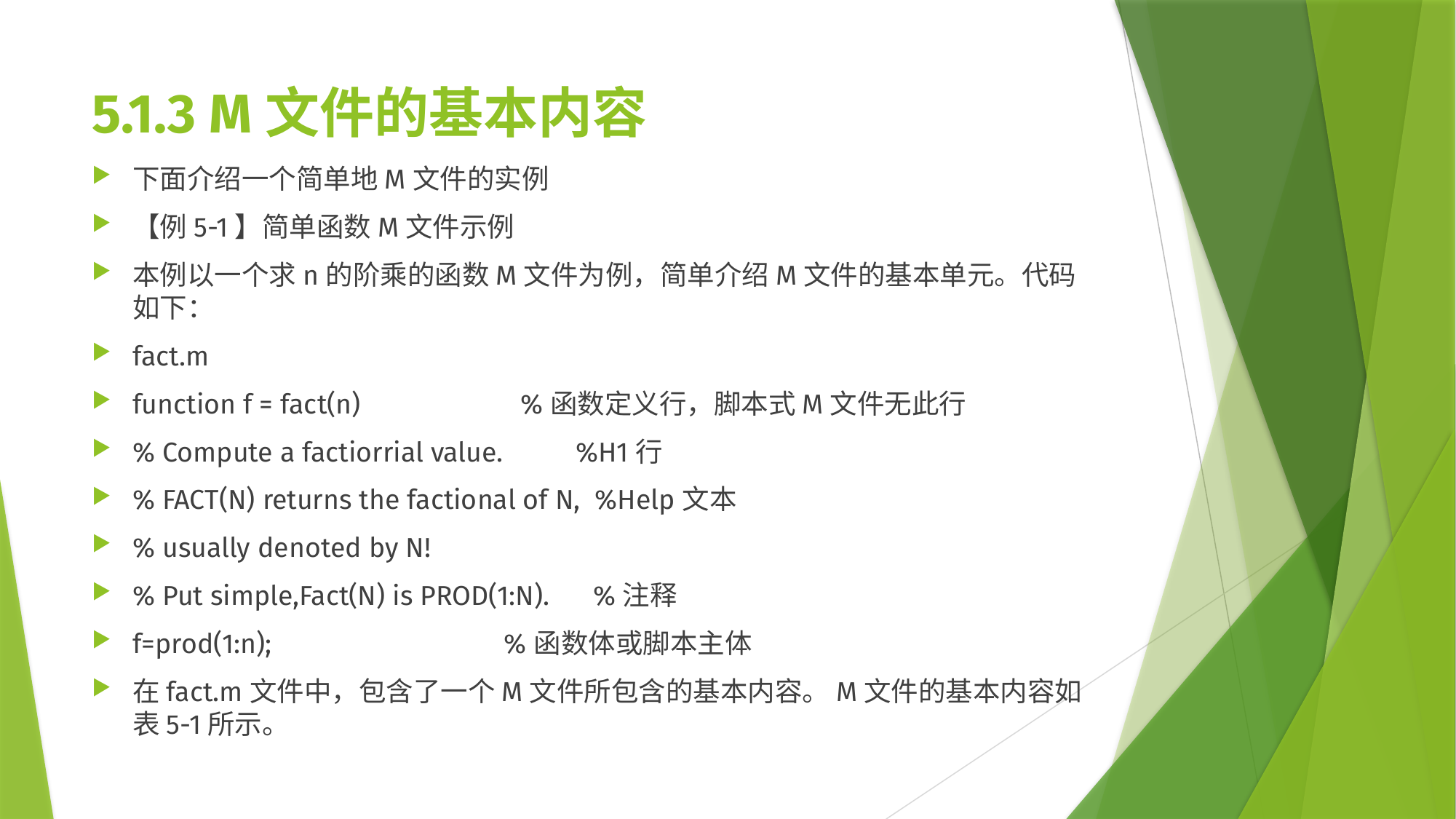

# 5.1.3 M文件的基本内容
下面介绍一个简单地M文件的实例
【例5-1】简单函数M文件示例
本例以一个求n的阶乘的函数M文件为例，简单介绍M文件的基本单元。代码如下：
fact.m
function f = fact(n)                      %函数定义行，脚本式M文件无此行
% Compute a factiorrial value.          %H1行
% FACT(N) returns the factional of N,  %Help文本
% usually denoted by N!
% Put simple,Fact(N) is PROD(1:N).      %注释
f=prod(1:n);                                %函数体或脚本主体
在fact.m文件中，包含了一个M文件所包含的基本内容。M文件的基本内容如表5-1所示。